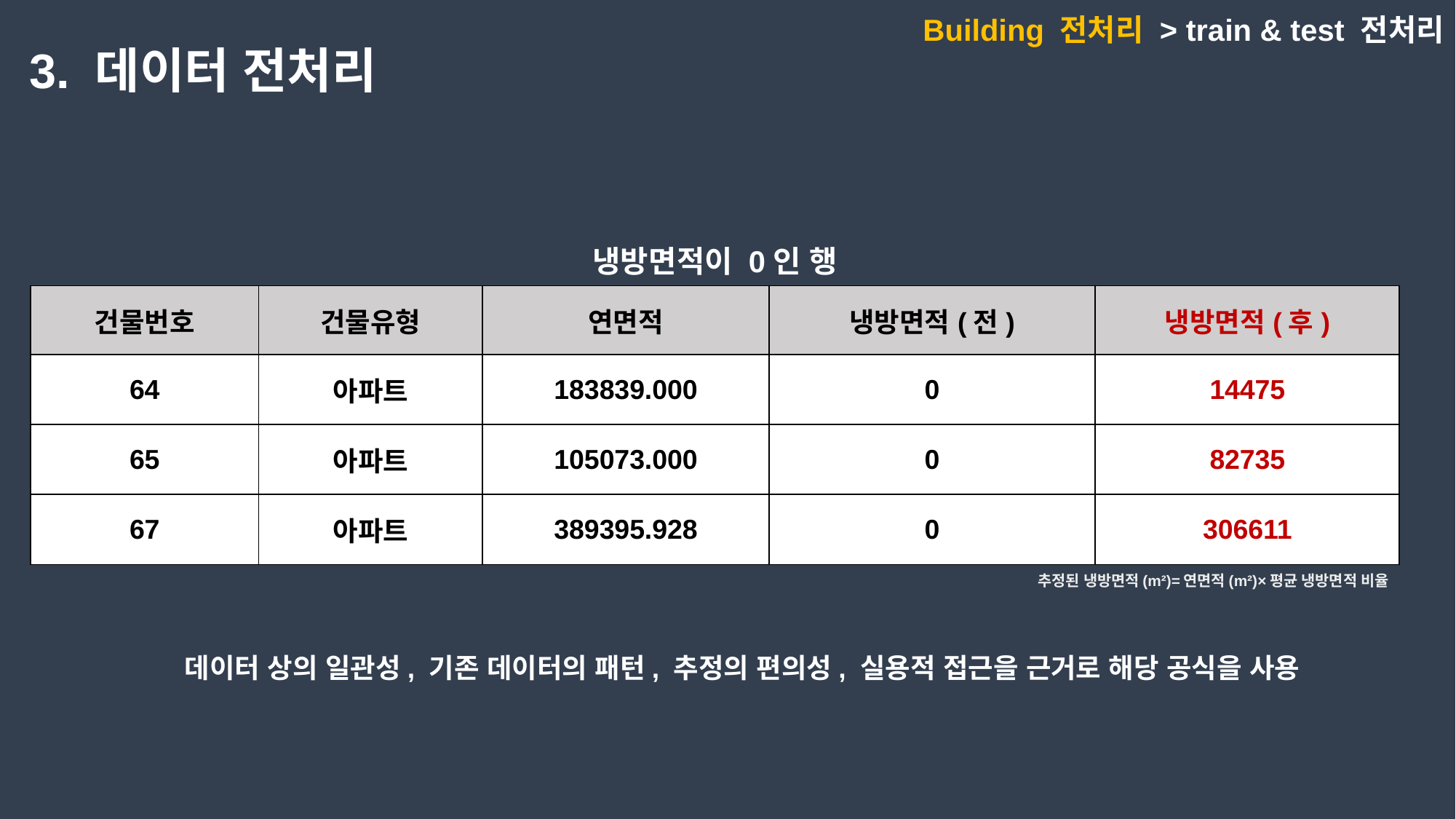

Building 전처리 > train & test 전처리
3. 데이터 전처리
냉방면적이 0인 행
| 건물번호 | 건물유형 | 연면적 | 냉방면적(전) | 냉방면적(후) |
| --- | --- | --- | --- | --- |
| 64 | 아파트 | 183839.000 | 0 | 14475 |
| 65 | 아파트 | 105073.000 | 0 | 82735 |
| 67 | 아파트 | 389395.928 | 0 | 306611 |
추정된 냉방면적(m²)=연면적(m²)×평균 냉방면적 비율
데이터 상의 일관성, 기존 데이터의 패턴, 추정의 편의성, 실용적 접근을 근거로 해당 공식을 사용